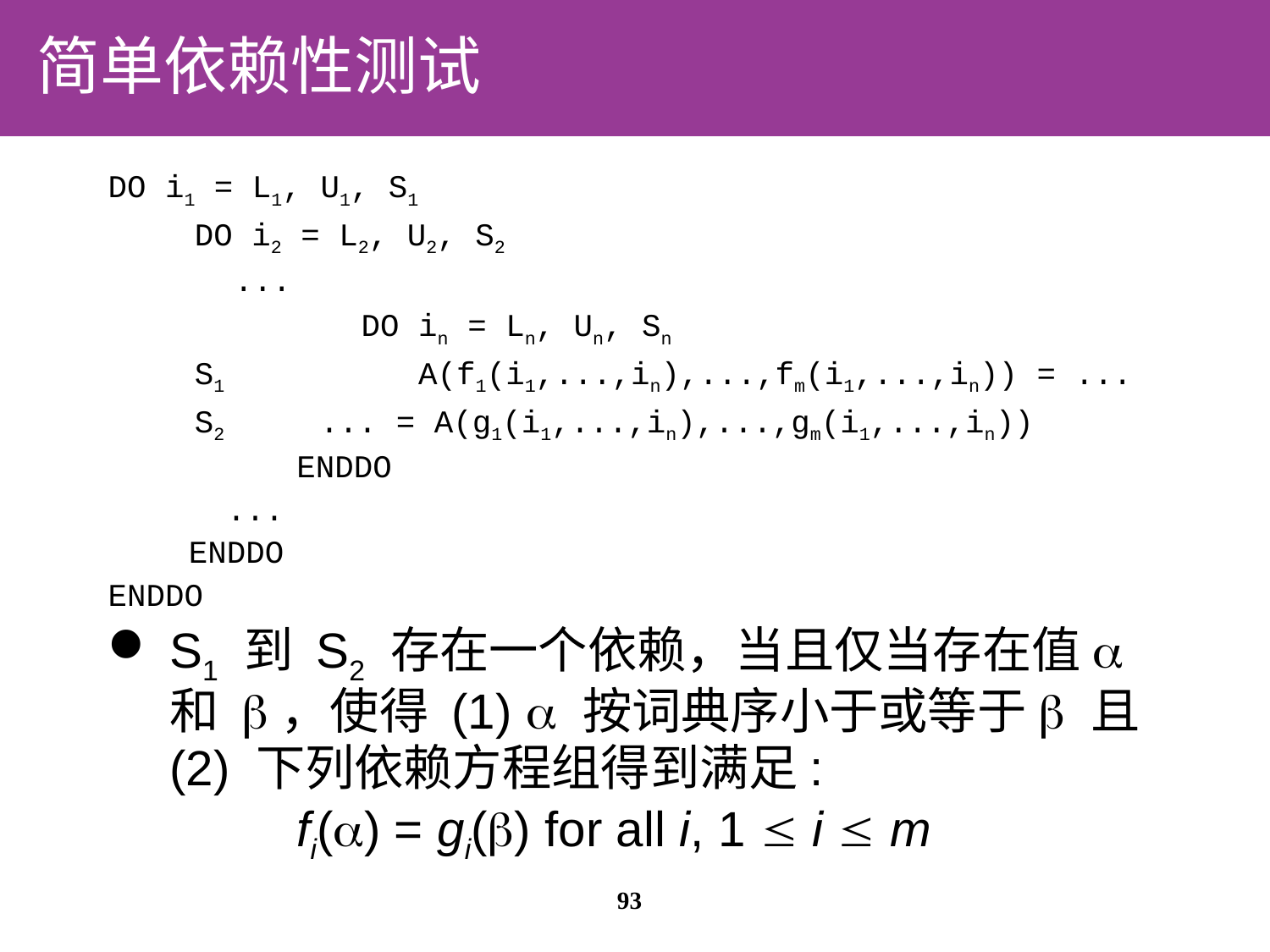

# 简单依赖性测试
DO i1 = L1, U1, S1
DO i2 = L2, U2, S2
	...
		DO in = Ln, Un, Sn
S1 	   A(f1(i1,...,in),...,fm(i1,...,in)) = ...
S2     ... = A(g1(i1,...,in),...,gm(i1,...,in))
		ENDDO
	   ...
	 ENDDO
ENDDO
S1 到 S2 存在一个依赖，当且仅当存在值α 和 β，使得 (1) α 按词典序小于或等于β 且 (2) 下列依赖方程组得到满足:
	fi(α) = gi(β) for all i, 1 ≤ i ≤ m

93